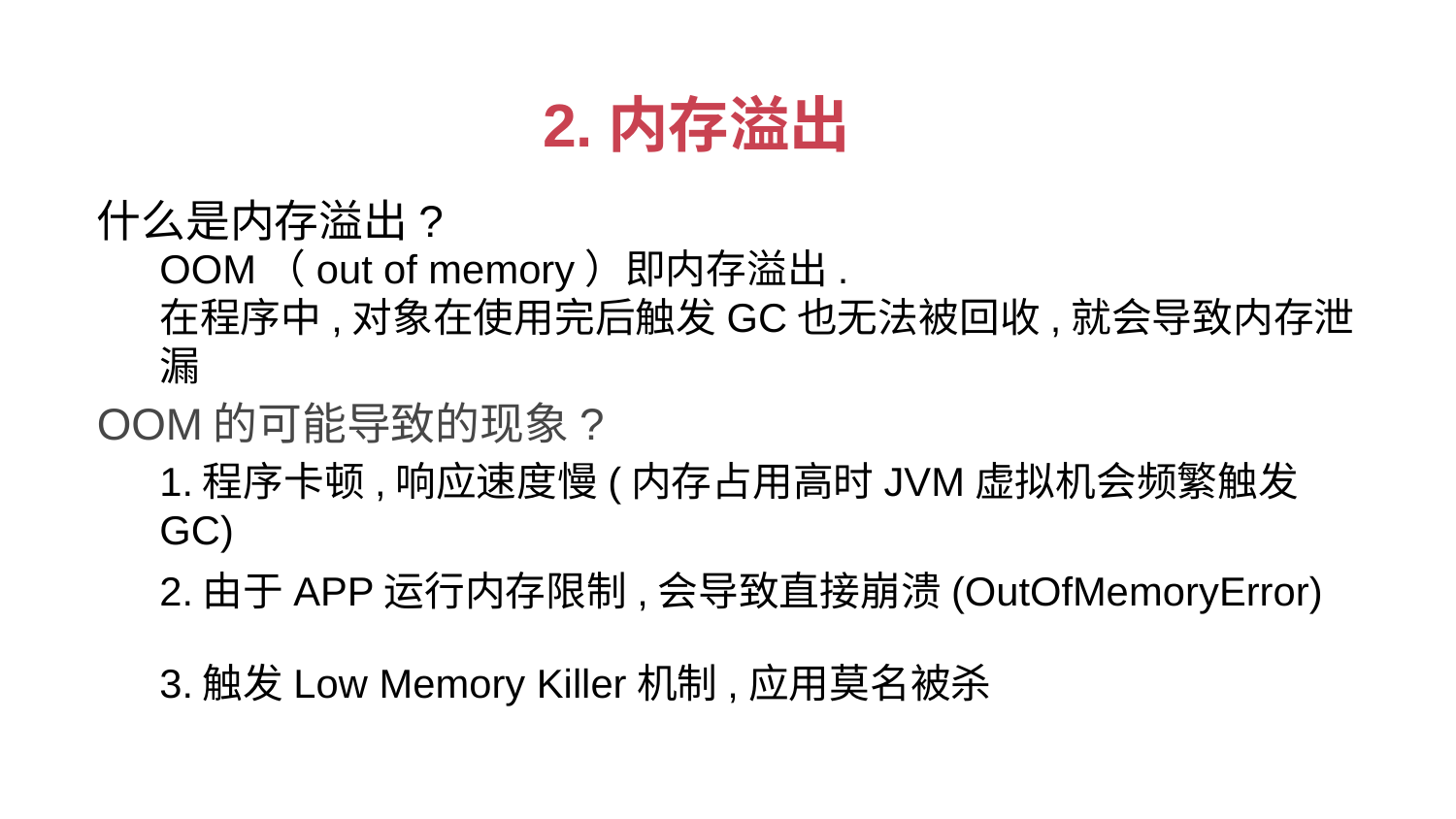

2.内存溢出
什么是内存溢出?
OOM（out of memory）即内存溢出.
在程序中,对象在使用完后触发GC也无法被回收,就会导致内存泄漏
OOM的可能导致的现象?
1.程序卡顿,响应速度慢(内存占用高时JVM虚拟机会频繁触发GC)
2.由于APP运行内存限制,会导致直接崩溃(OutOfMemoryError)
3.触发Low Memory Killer机制,应用莫名被杀